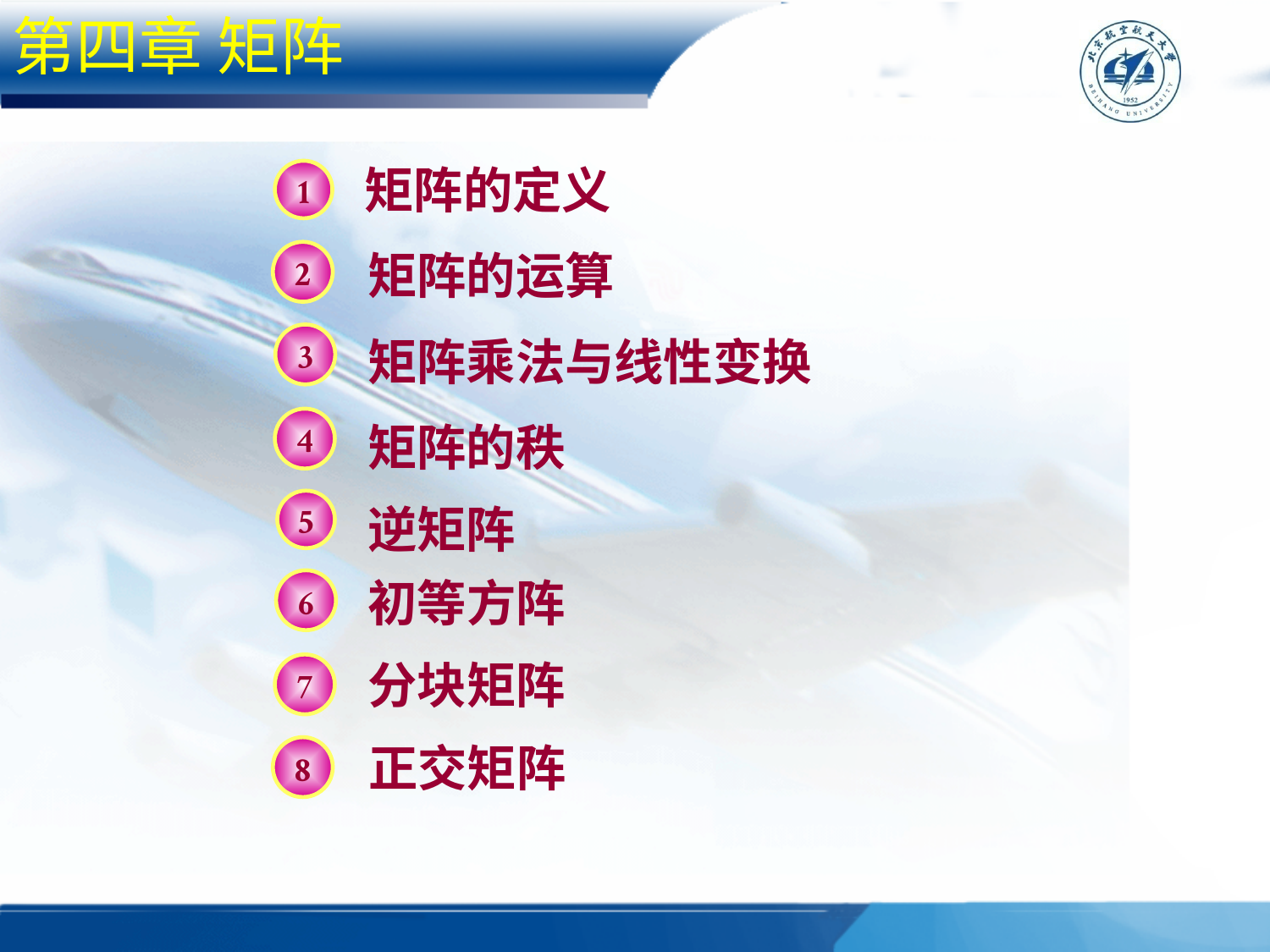

第四章 矩阵
矩阵的定义
1
矩阵的运算
2
3
矩阵乘法与线性变换
4
矩阵的秩
5
逆矩阵
初等方阵
6
分块矩阵
7
正交矩阵
8